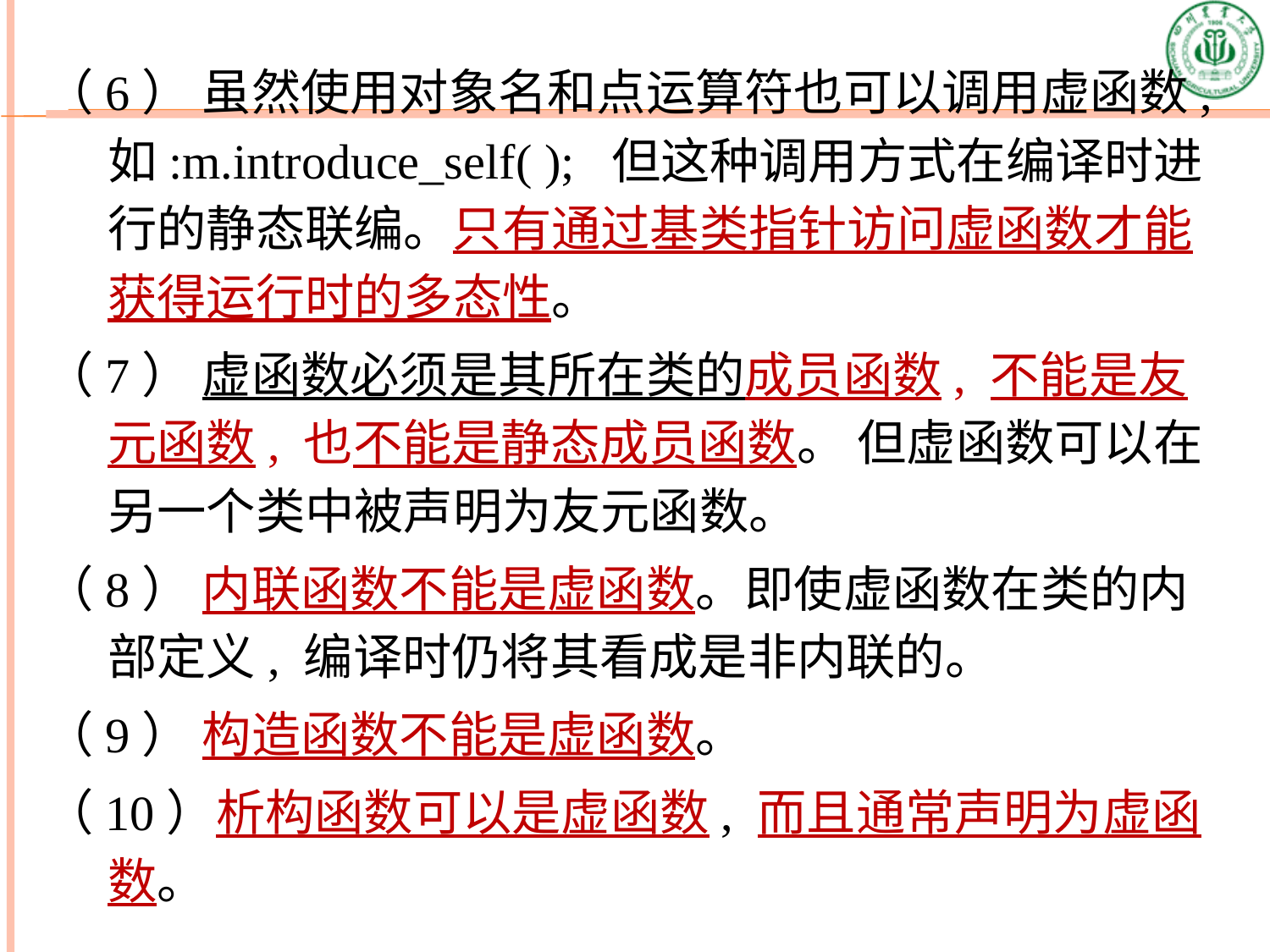

（6） 虽然使用对象名和点运算符也可以调用虚函数, 如:m.introduce_self( );  但这种调用方式在编译时进行的静态联编。只有通过基类指针访问虚函数才能获得运行时的多态性。
（7） 虚函数必须是其所在类的成员函数, 不能是友元函数, 也不能是静态成员函数。 但虚函数可以在另一个类中被声明为友元函数。
（8） 内联函数不能是虚函数。即使虚函数在类的内部定义, 编译时仍将其看成是非内联的。
（9） 构造函数不能是虚函数。
（10）析构函数可以是虚函数, 而且通常声明为虚函数。